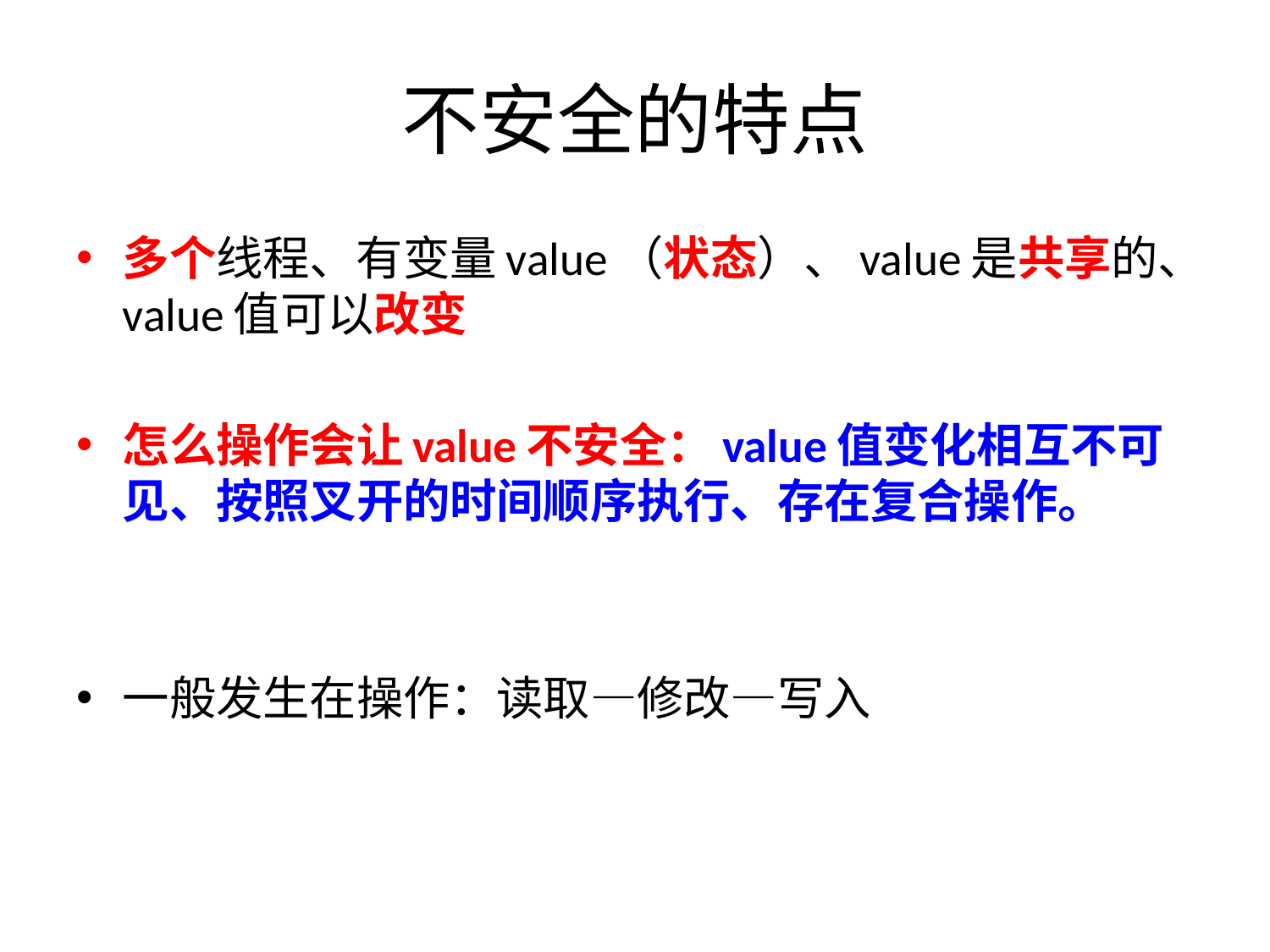

# 不安全的特点
多个线程、有变量value（状态）、value是共享的、value值可以改变

怎么操作会让value不安全：value值变化相互不可见、按照叉开的时间顺序执行、存在复合操作。

一般发生在操作：读取—修改—写入